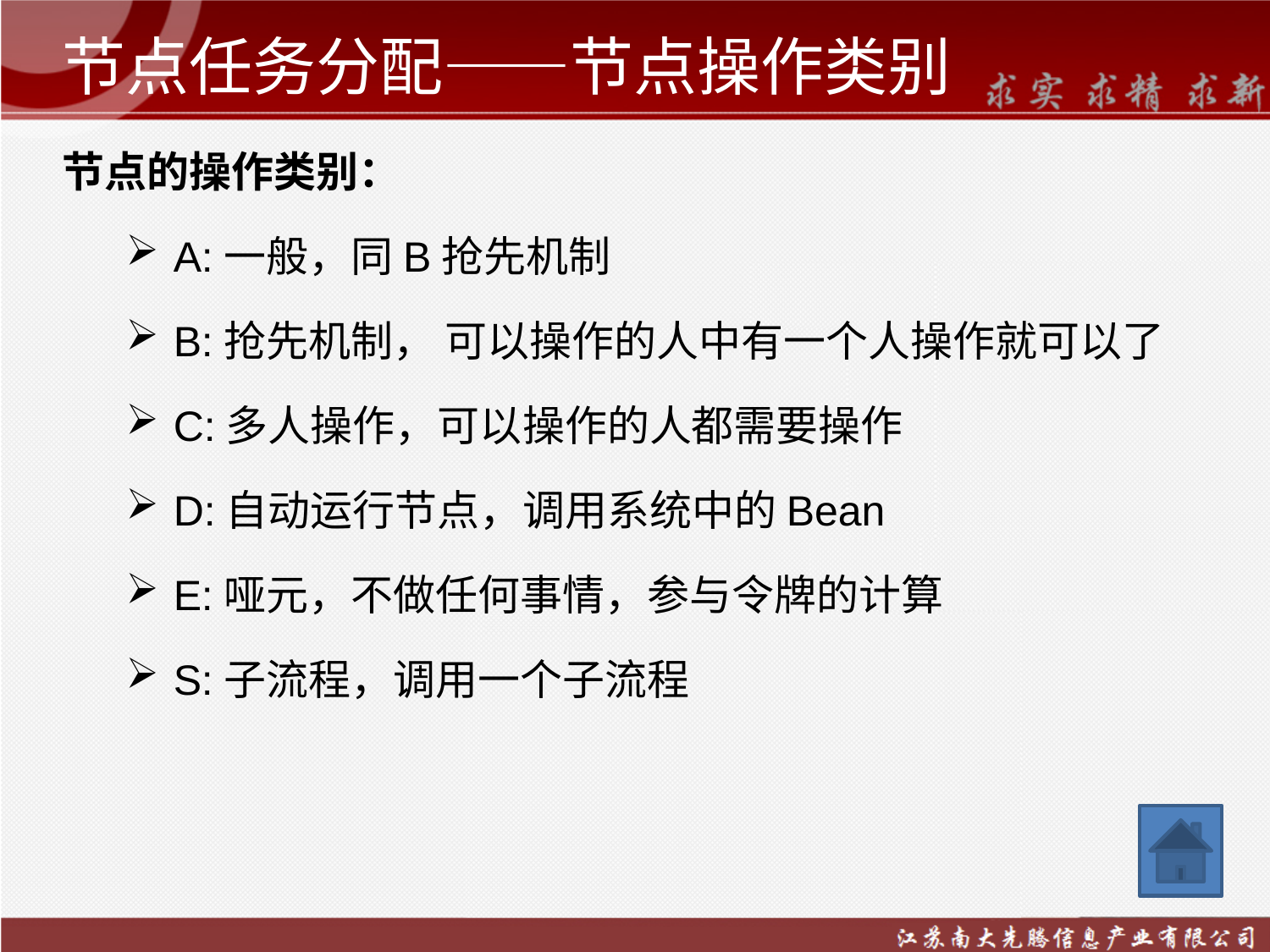

# 节点任务分配——节点操作类别
节点的操作类别：
A:一般，同B抢先机制
B:抢先机制， 可以操作的人中有一个人操作就可以了
C:多人操作，可以操作的人都需要操作
D:自动运行节点，调用系统中的Bean
E:哑元，不做任何事情，参与令牌的计算
S:子流程，调用一个子流程